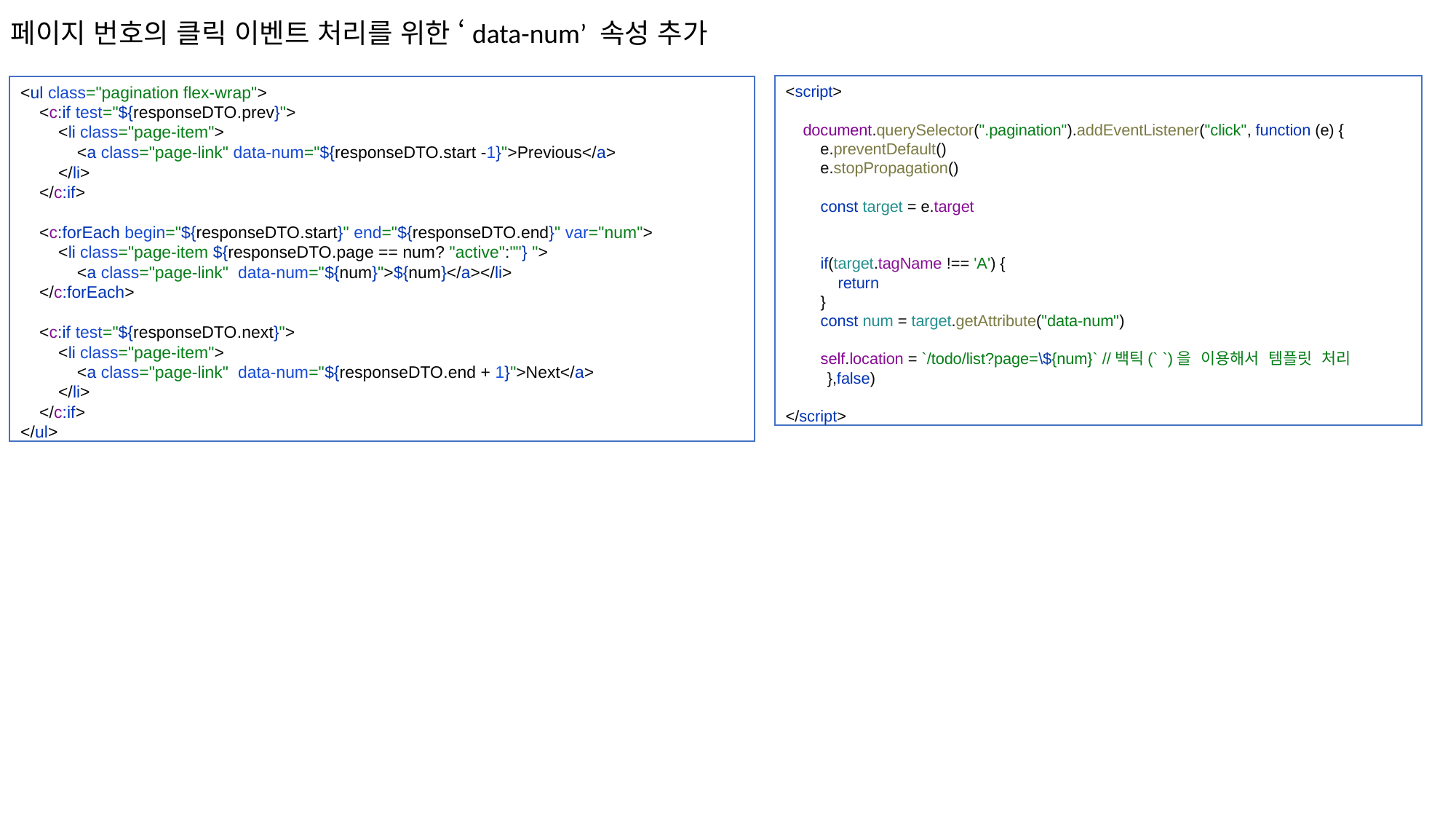

페이지 번호의 클릭 이벤트 처리를 위한 ‘data-num’ 속성 추가

<ul class="pagination flex-wrap">
    <c:if test="${responseDTO.prev}">
        <li class="page-item">
            <a class="page-link" data-num="${responseDTO.start -1}">Previous</a>
        </li>
    </c:if>
    <c:forEach begin="${responseDTO.start}" end="${responseDTO.end}" var="num">
        <li class="page-item ${responseDTO.page == num? "active":""} ">
            <a class="page-link"  data-num="${num}">${num}</a></li>
    </c:forEach>
    <c:if test="${responseDTO.next}">
        <li class="page-item">
            <a class="page-link"  data-num="${responseDTO.end + 1}">Next</a>
        </li>
    </c:if>
</ul>
<script>
    document.querySelector(".pagination").addEventListener("click", function (e) {
        e.preventDefault()
        e.stopPropagation()
        const target = e.target
        if(target.tagName !== 'A') {
            return
        }
        const num = target.getAttribute("data-num")
        self.location = `/todo/list?page=\${num}` //백틱(` `)을 이용해서 템플릿 처리
    },false)
</script>